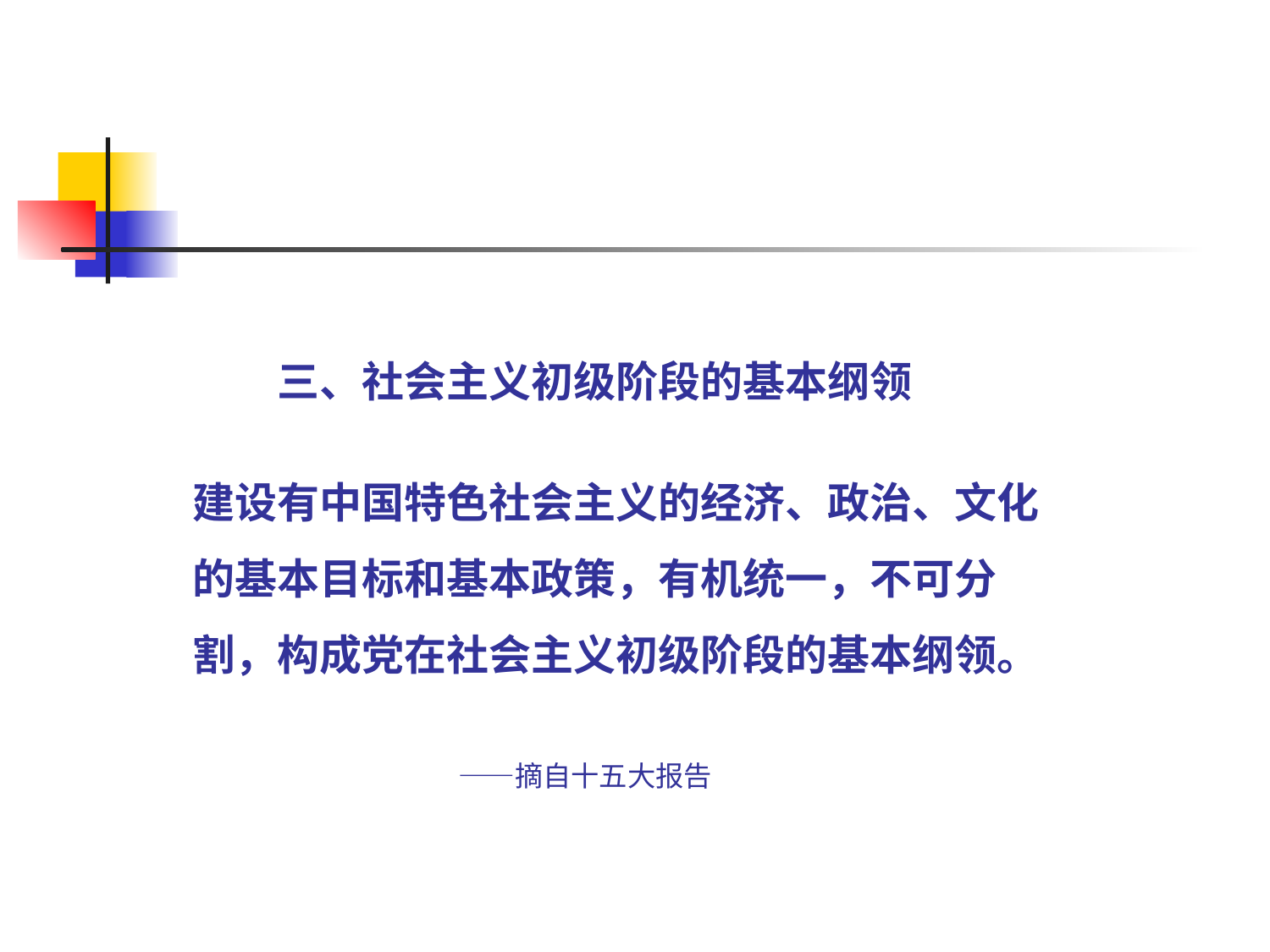

三、社会主义初级阶段的基本纲领
建设有中国特色社会主义的经济、政治、文化的基本目标和基本政策，有机统一，不可分割，构成党在社会主义初级阶段的基本纲领。
                                     ——摘自十五大报告